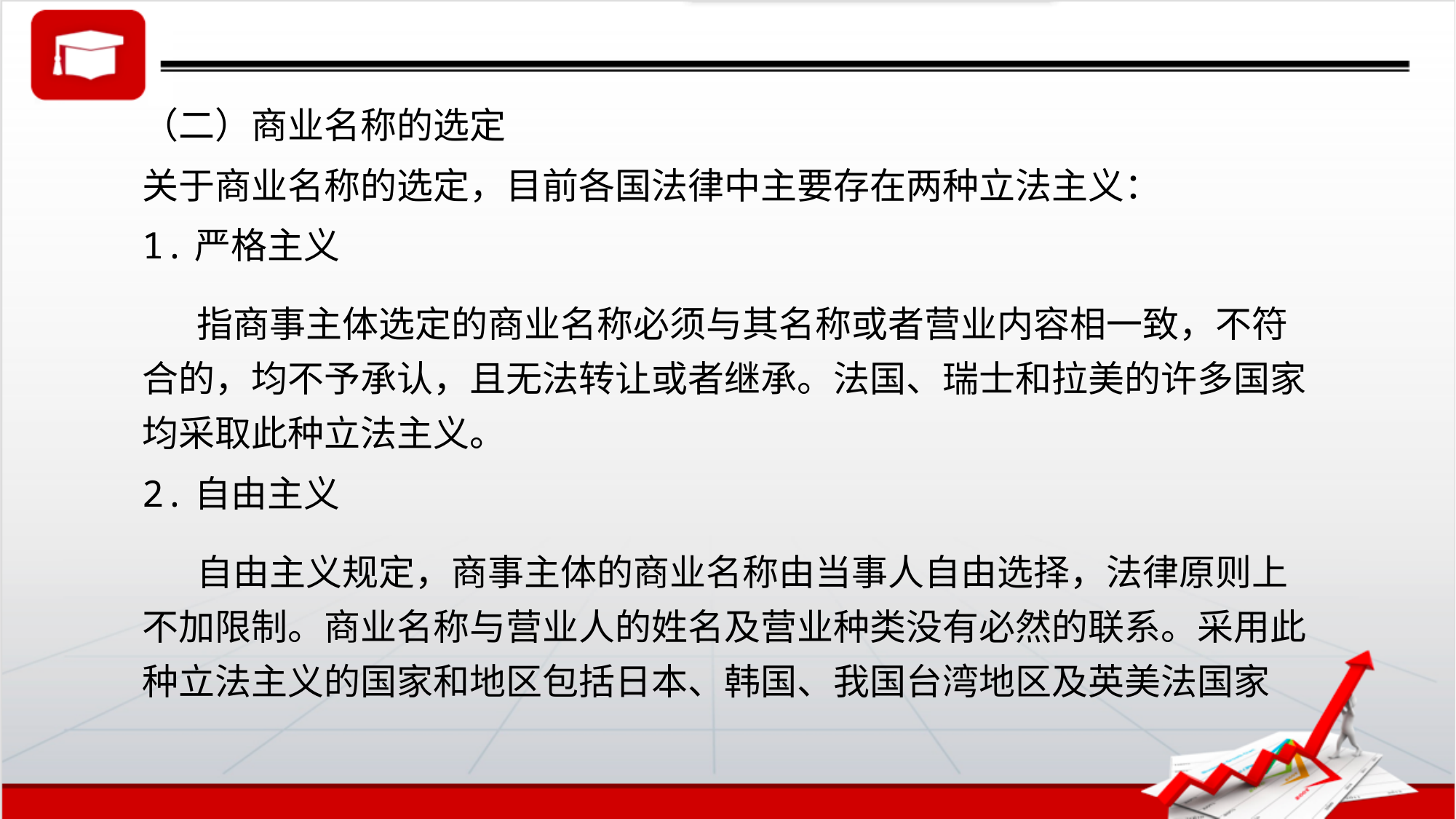

（二）商业名称的选定
关于商业名称的选定，目前各国法律中主要存在两种立法主义：
1.严格主义
指商事主体选定的商业名称必须与其名称或者营业内容相一致，不符合的，均不予承认，且无法转让或者继承。法国、瑞士和拉美的许多国家均采取此种立法主义。
2.自由主义
自由主义规定，商事主体的商业名称由当事人自由选择，法律原则上不加限制。商业名称与营业人的姓名及营业种类没有必然的联系。采用此种立法主义的国家和地区包括日本、韩国、我国台湾地区及英美法国家